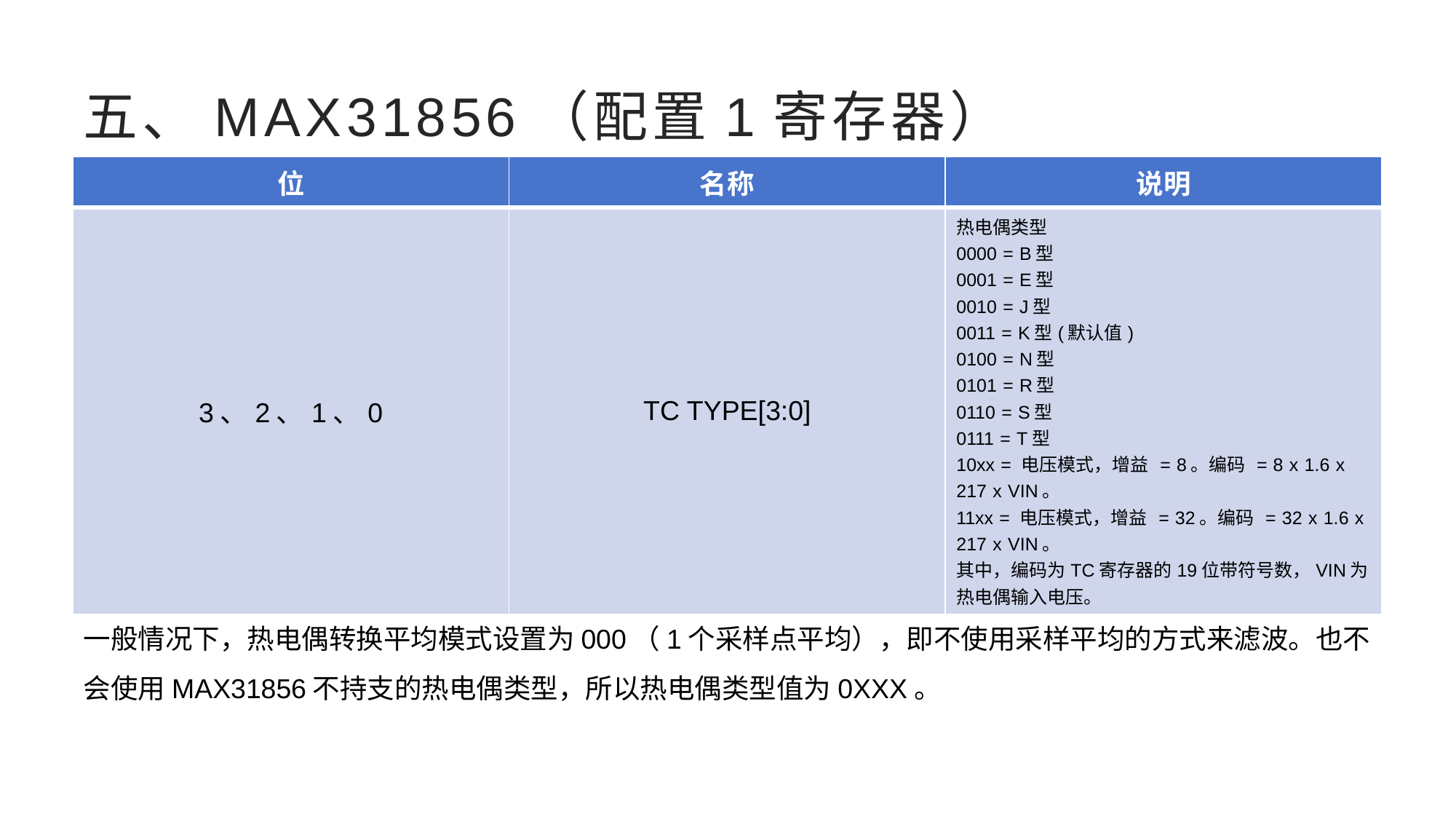

# 五、MAX31856（配置1寄存器）
| 位 | 名称 | 说明 |
| --- | --- | --- |
| 3、2、1、0 | TC TYPE[3:0] | 热电偶类型 0000 = B型 0001 = E型 0010 = J型 0011 = K型(默认值) 0100 = N型 0101 = R型 0110 = S型 0111 = T型 10xx = 电压模式，增益 = 8。编码 = 8 x 1.6 x 217 x VIN。 11xx = 电压模式，增益 = 32。编码 = 32 x 1.6 x 217 x VIN。 其中，编码为TC寄存器的19位带符号数，VIN为热电偶输入电压。 |
一般情况下，热电偶转换平均模式设置为000（1个采样点平均），即不使用采样平均的方式来滤波。也不会使用MAX31856不持支的热电偶类型，所以热电偶类型值为0XXX。